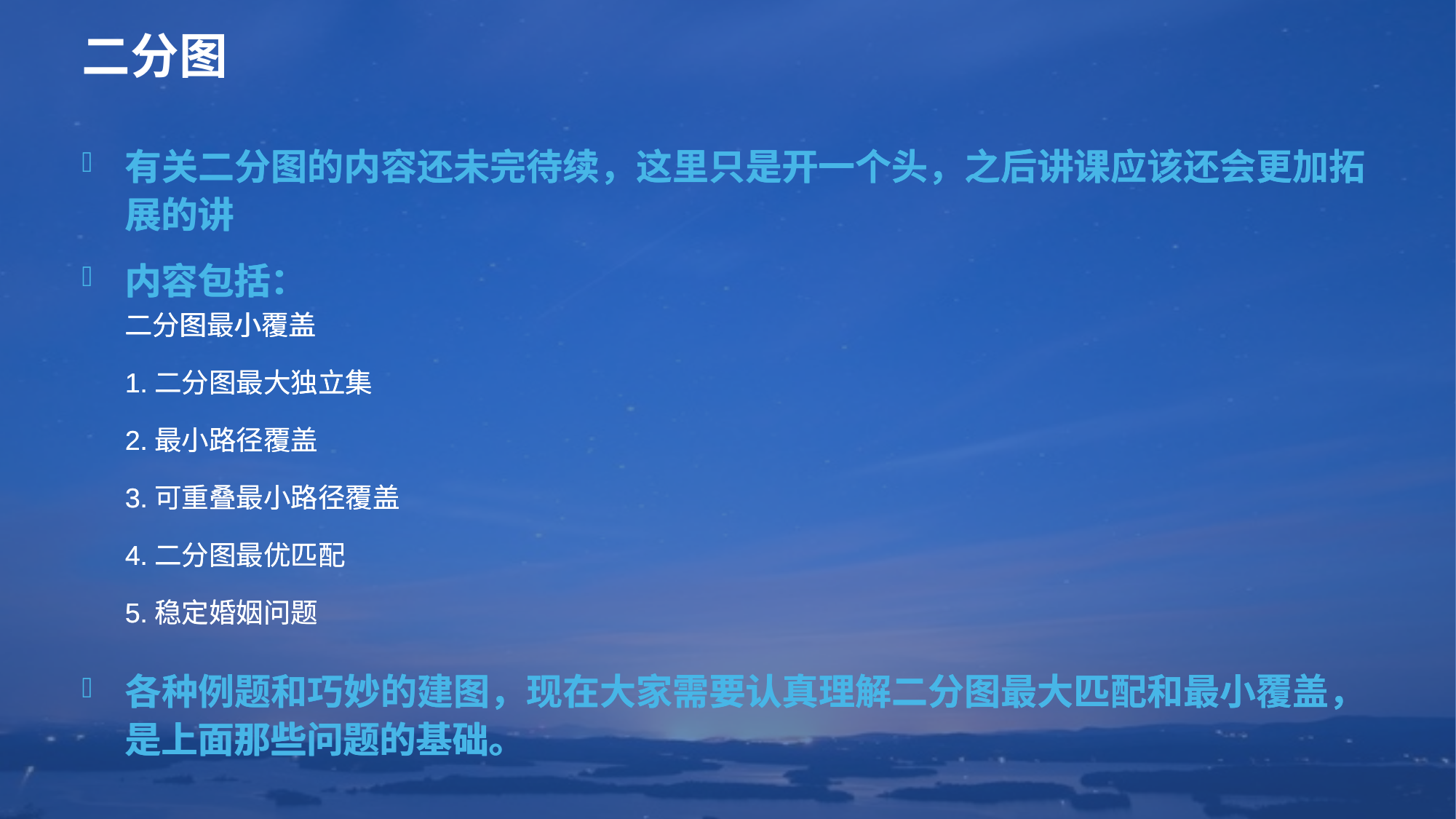

# 二分图
有关二分图的内容还未完待续，这里只是开一个头，之后讲课应该还会更加拓展的讲
内容包括：
二分图最小覆盖
1.二分图最大独立集
2.最小路径覆盖
3.可重叠最小路径覆盖
4.二分图最优匹配
5.稳定婚姻问题
各种例题和巧妙的建图，现在大家需要认真理解二分图最大匹配和最小覆盖，是上面那些问题的基础。
有关二分图的内容还未完待续，这里只是开一个头，之后讲课应该还会更加拓展的讲
内容包括：
二分图最小覆盖
1.二分图最大独立集
2.最小路径覆盖
3.可重叠最小路径覆盖
4.二分图最优匹配
5.稳定婚姻问题
各种例题和巧妙的建图，现在大家需要认真理解二分图最大匹配和最小覆盖，是上面那些问题的基础。